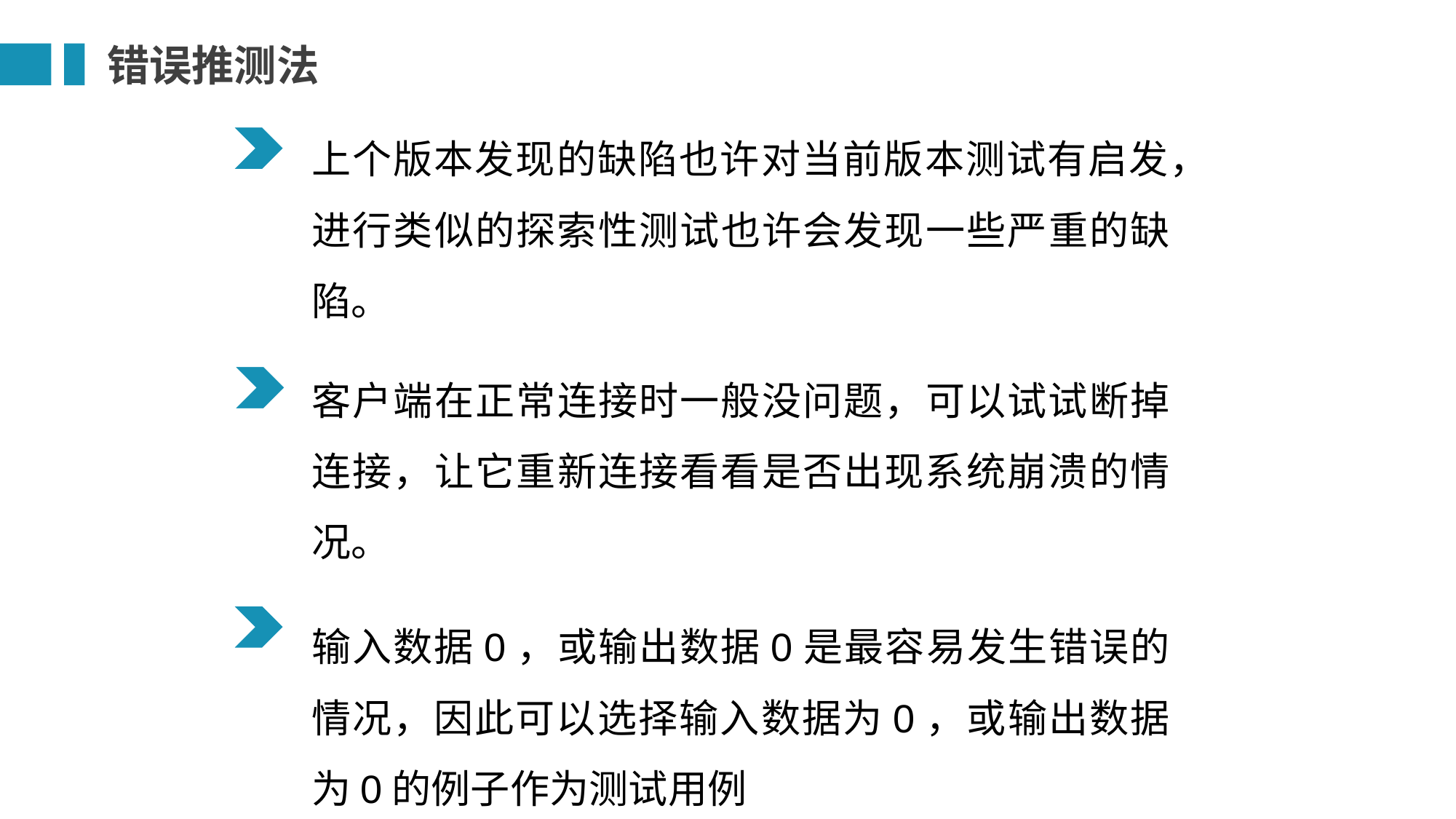

错误推测法

上个版本发现的缺陷也许对当前版本测试有启发，进行类似的探索性测试也许会发现一些严重的缺陷。

客户端在正常连接时一般没问题，可以试试断掉连接，让它重新连接看看是否出现系统崩溃的情况。

输入数据0，或输出数据0是最容易发生错误的情况，因此可以选择输入数据为0，或输出数据为0的例子作为测试用例

130